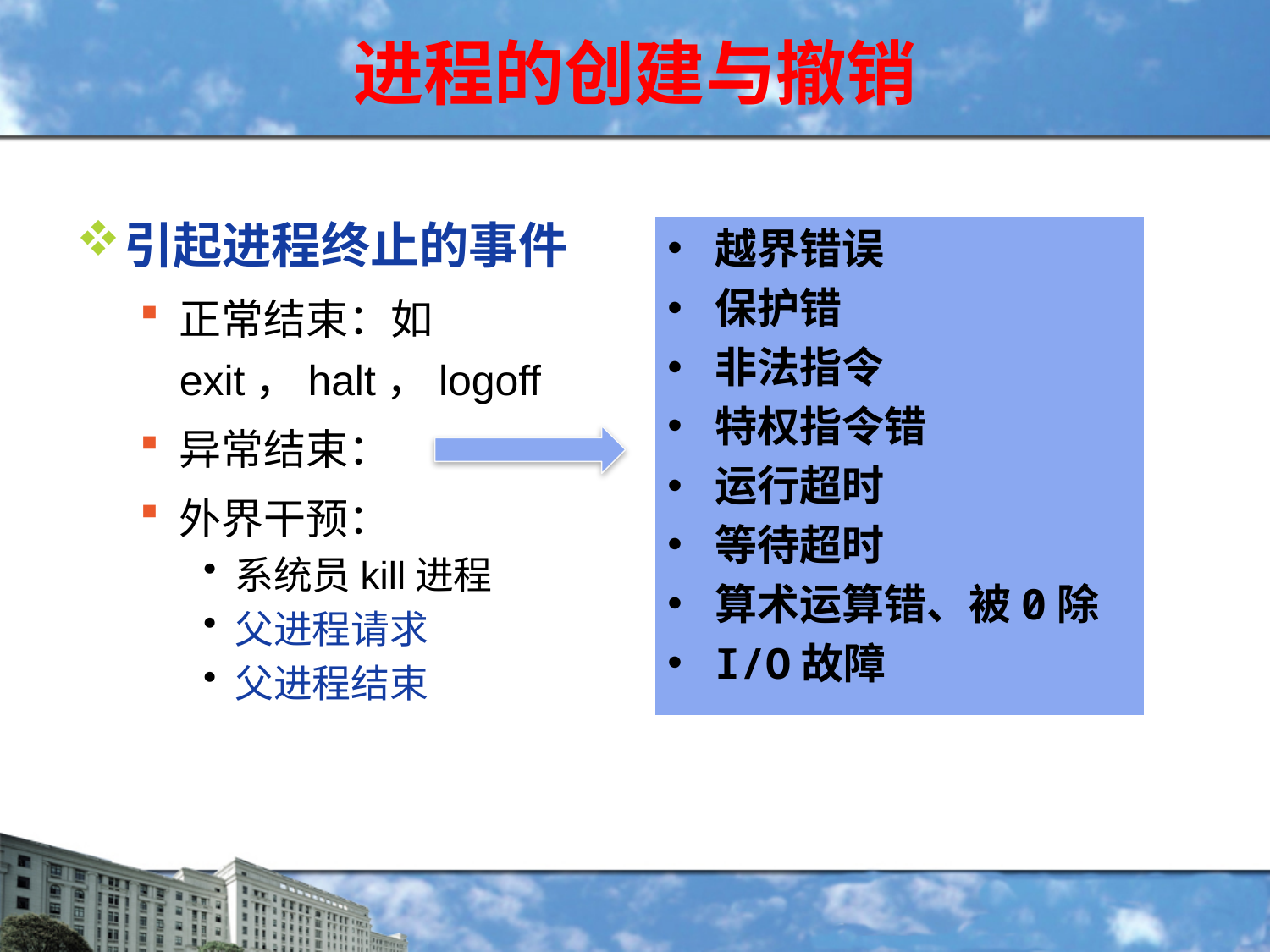

# 进程的创建与撤销
引起进程终止的事件
正常结束：如exit，halt，logoff
异常结束：
外界干预：
系统员kill进程
父进程请求
父进程结束
越界错误
保护错
非法指令
特权指令错
运行超时
等待超时
算术运算错、被0除
I/O故障